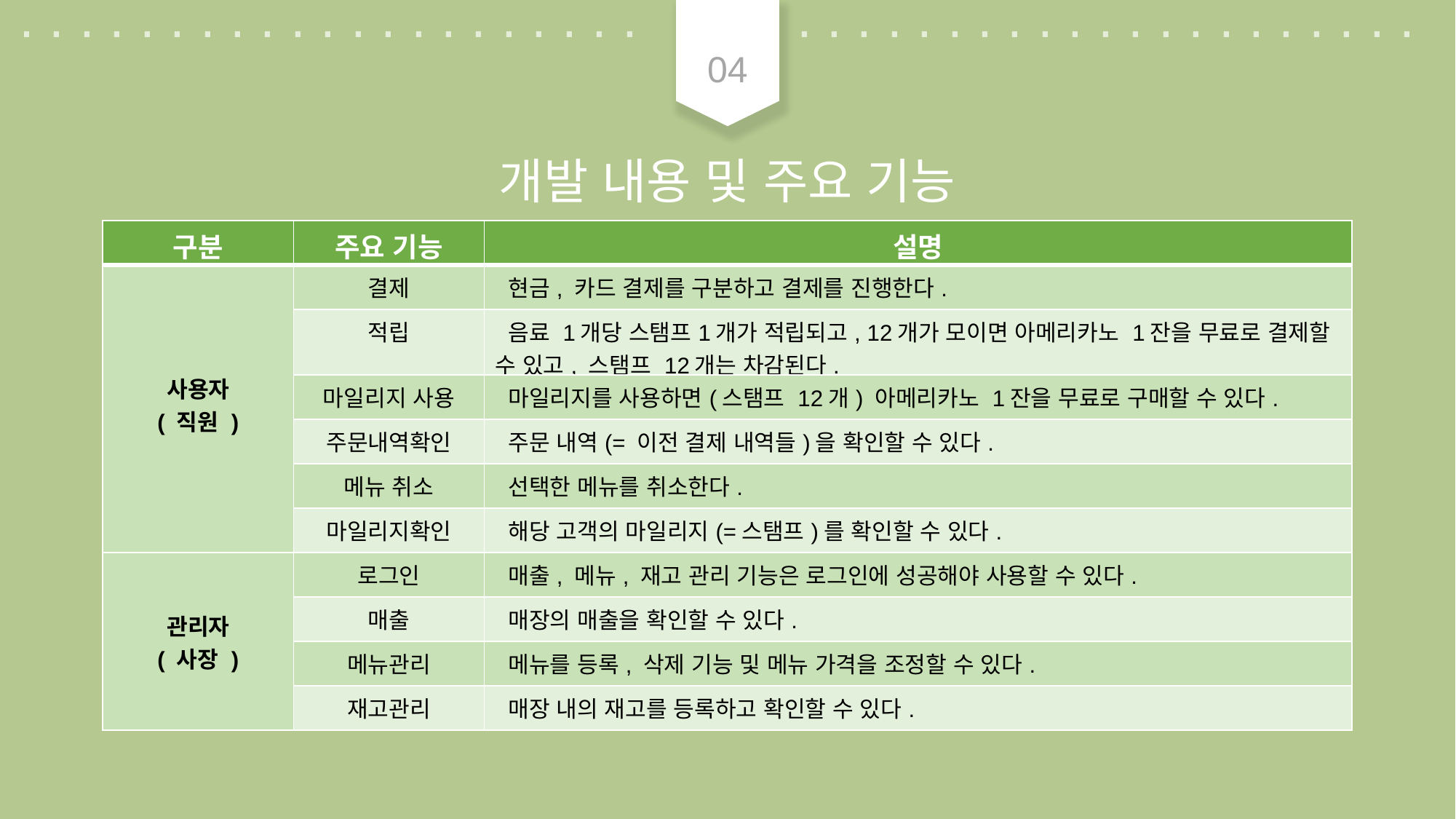

. . . . . . . . . . . . . . . . . . . . .
. . . . . . . . . . . . . . . . . . . . .
04
개발 내용 및 주요 기능
| 구분 | 주요 기능 | 설명 |
| --- | --- | --- |
| 사용자 ( 직원 ) | 결제 | 현금, 카드 결제를 구분하고 결제를 진행한다. |
|  | 적립 | 음료 1개당 스탬프1개가 적립되고, 12개가 모이면 아메리카노 1잔을 무료로 결제할 수 있고, 스탬프 12개는 차감된다. |
|  | 마일리지 사용 | 마일리지를 사용하면(스탬프 12개) 아메리카노 1잔을 무료로 구매할 수 있다. |
|  | 주문내역확인 | 주문 내역(= 이전 결제 내역들)을 확인할 수 있다. |
|  | 메뉴 취소 | 선택한 메뉴를 취소한다. |
|  | 마일리지확인 | 해당 고객의 마일리지(=스탬프)를 확인할 수 있다. |
| 관리자 ( 사장 ) | 로그인 | 매출, 메뉴, 재고 관리 기능은 로그인에 성공해야 사용할 수 있다. |
|  | 매출 | 매장의 매출을 확인할 수 있다. |
|  | 메뉴관리 | 메뉴를 등록, 삭제 기능 및 메뉴 가격을 조정할 수 있다. |
|  | 재고관리 | 매장 내의 재고를 등록하고 확인할 수 있다. |